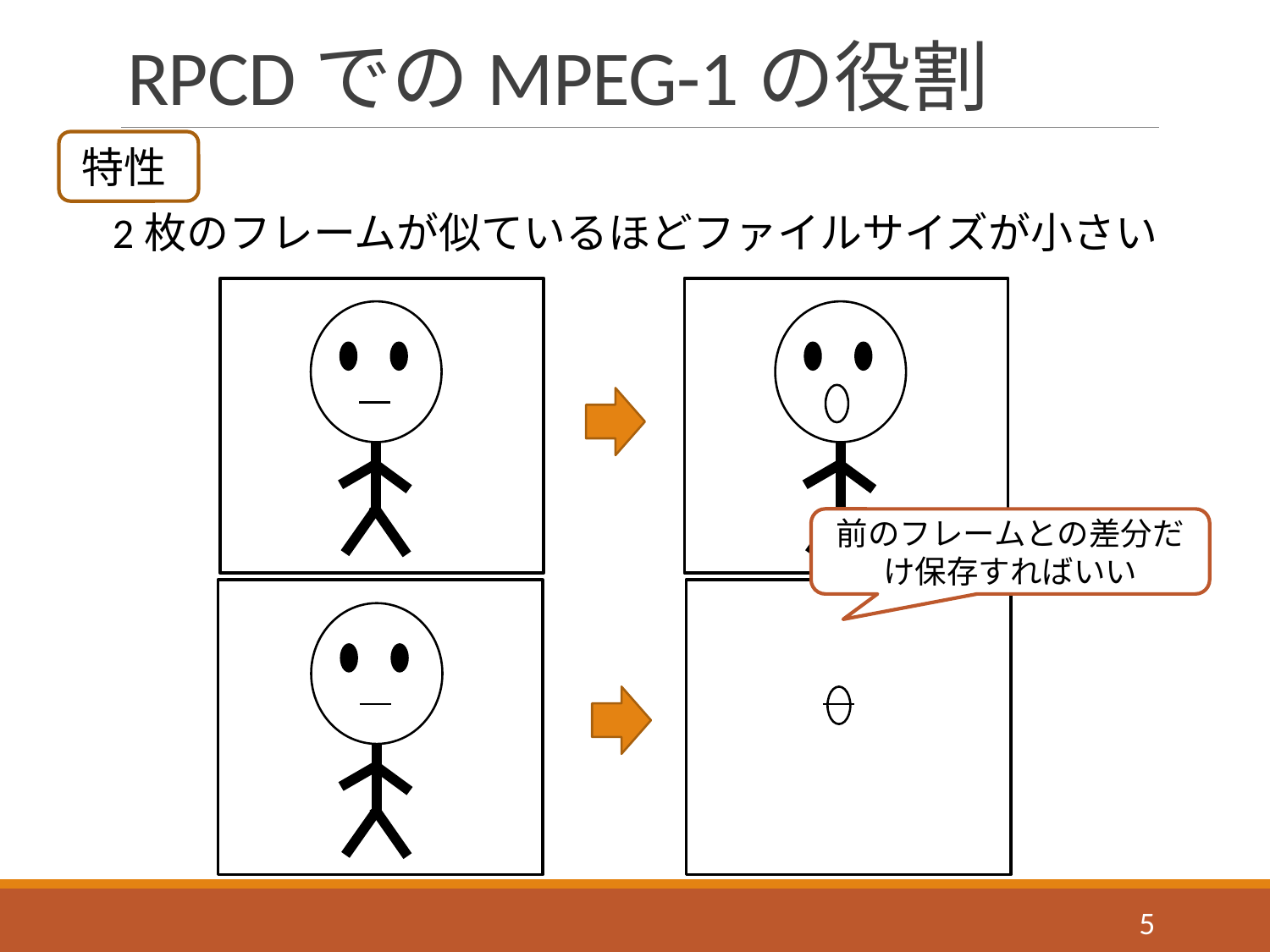

# RPCDでのMPEG-1の役割

特性
2枚のフレームが似ているほどファイルサイズが小さい

前のフレームとの差分だけ保存すればいい

5